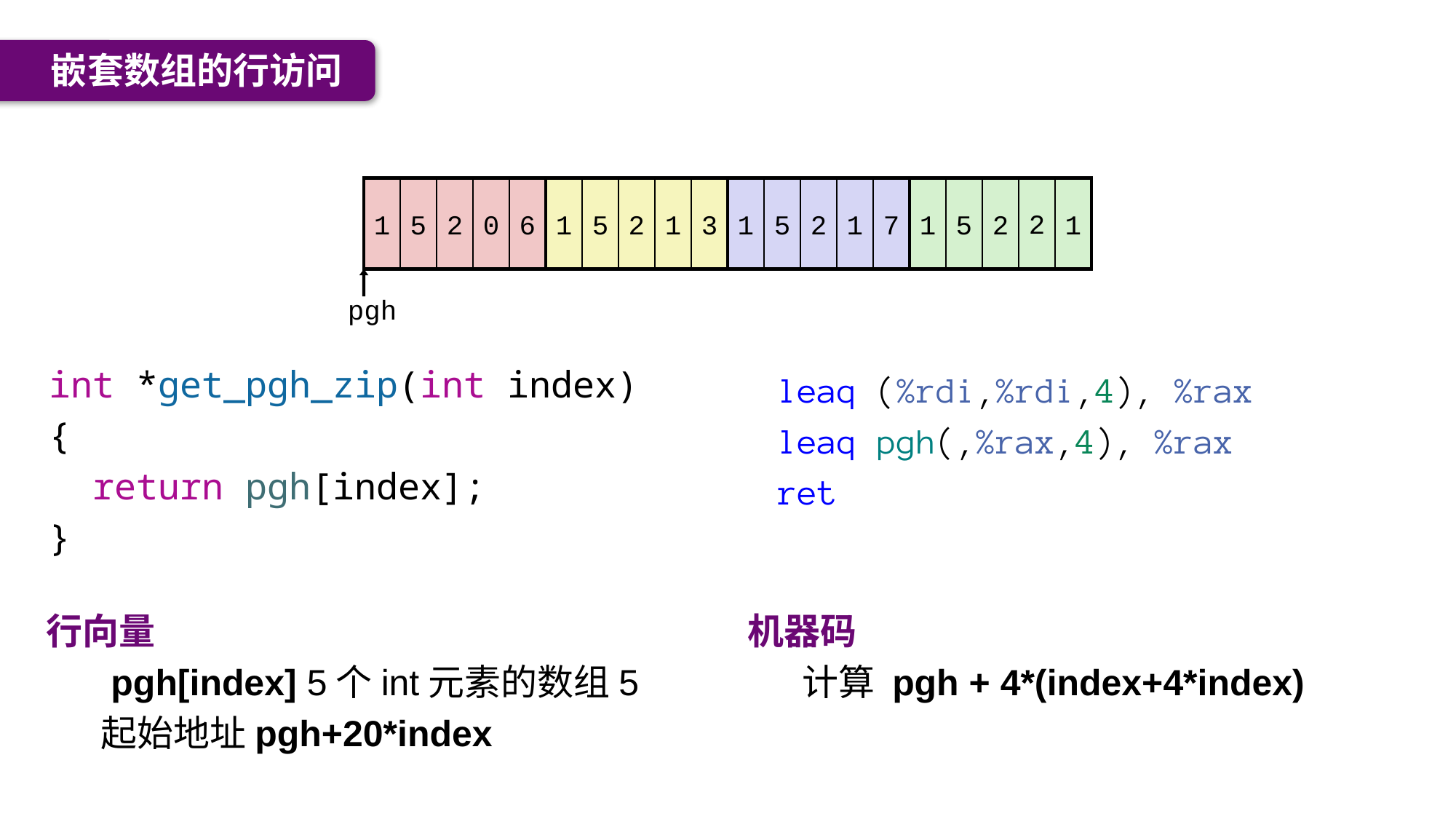

嵌套数组的行访问

2
1
5
2
1
1
5
2
0
6

1
5
2
1
3

1
5
2
1
7

pgh
int *get_pgh_zip(int index)
{
  return pgh[index];
}
leaq (%rdi,%rdi,4), %rax
leaq pgh(,%rax,4), %rax
ret
行向量
 pgh[index] 5个int元素的数组5
起始地址pgh+20*index

机器码
计算 pgh + 4*(index+4*index)